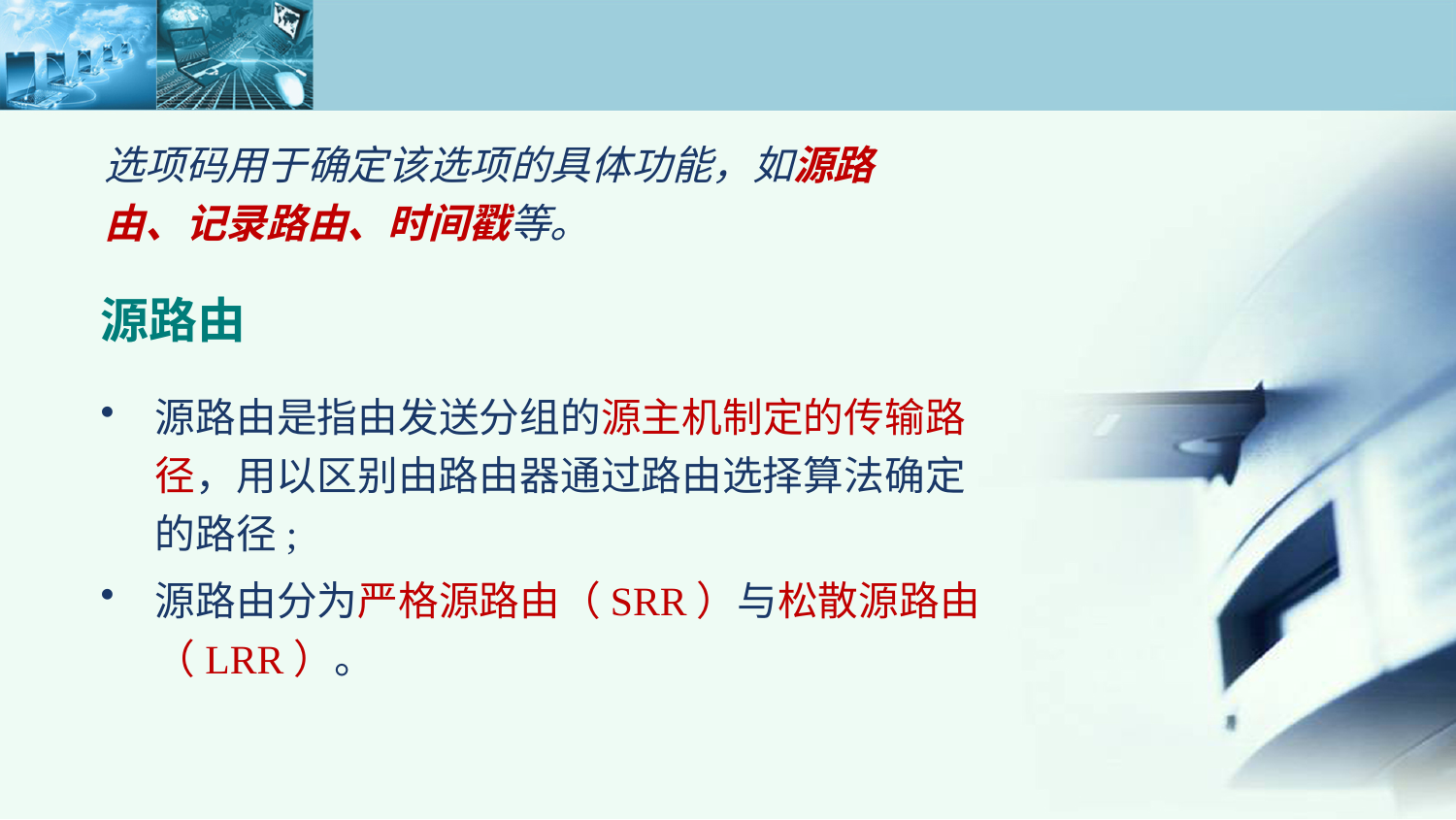

选项码用于确定该选项的具体功能，如源路由、记录路由、时间戳等。
源路由
源路由是指由发送分组的源主机制定的传输路径，用以区别由路由器通过路由选择算法确定的路径;
源路由分为严格源路由（SRR）与松散源路由（LRR）。